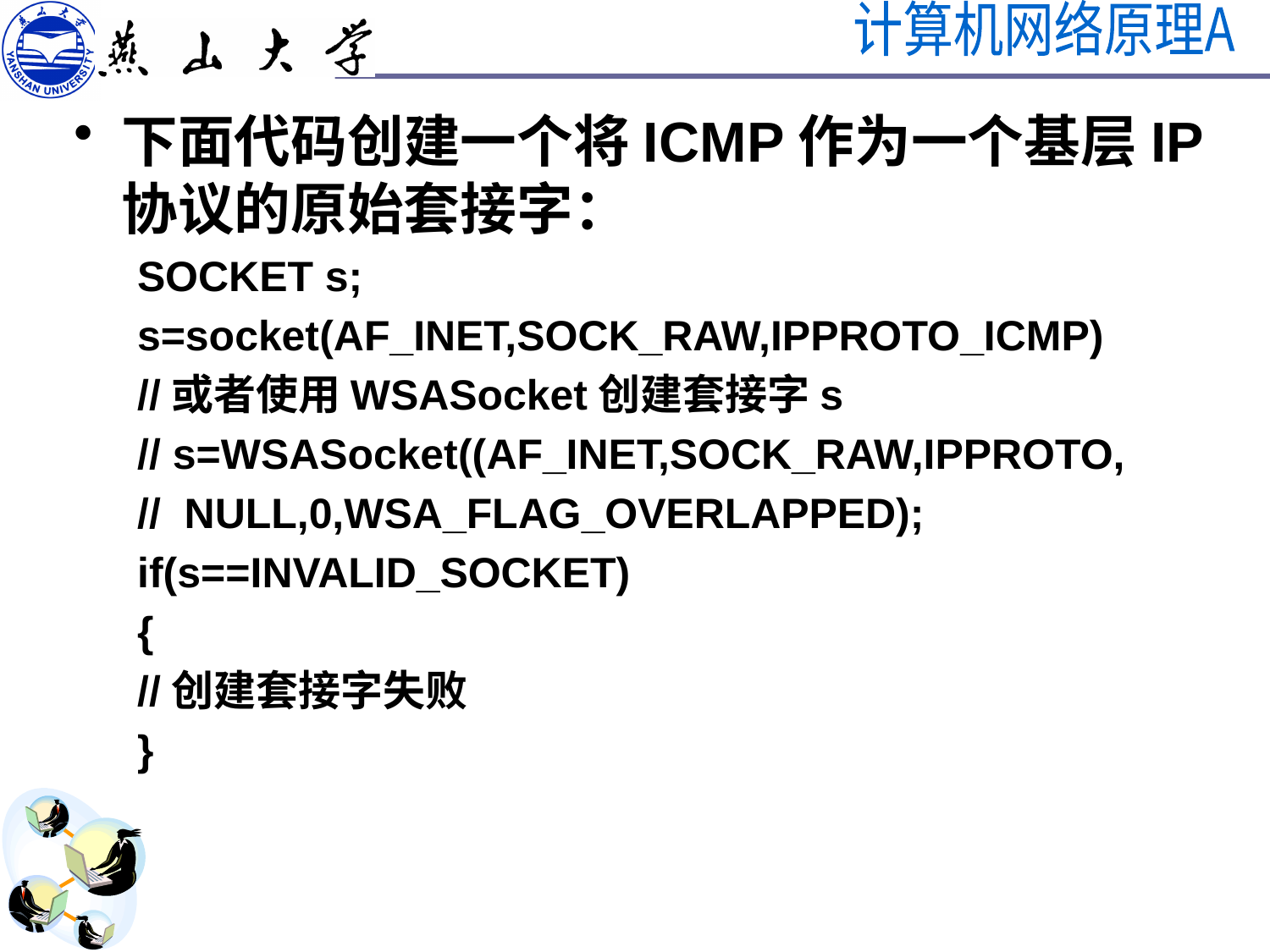

下面代码创建一个将ICMP作为一个基层IP协议的原始套接字：
SOCKET s;
s=socket(AF_INET,SOCK_RAW,IPPROTO_ICMP)
//或者使用WSASocket创建套接字s
// s=WSASocket((AF_INET,SOCK_RAW,IPPROTO,
//  NULL,0,WSA_FLAG_OVERLAPPED);
if(s==INVALID_SOCKET)
{
//创建套接字失败
}